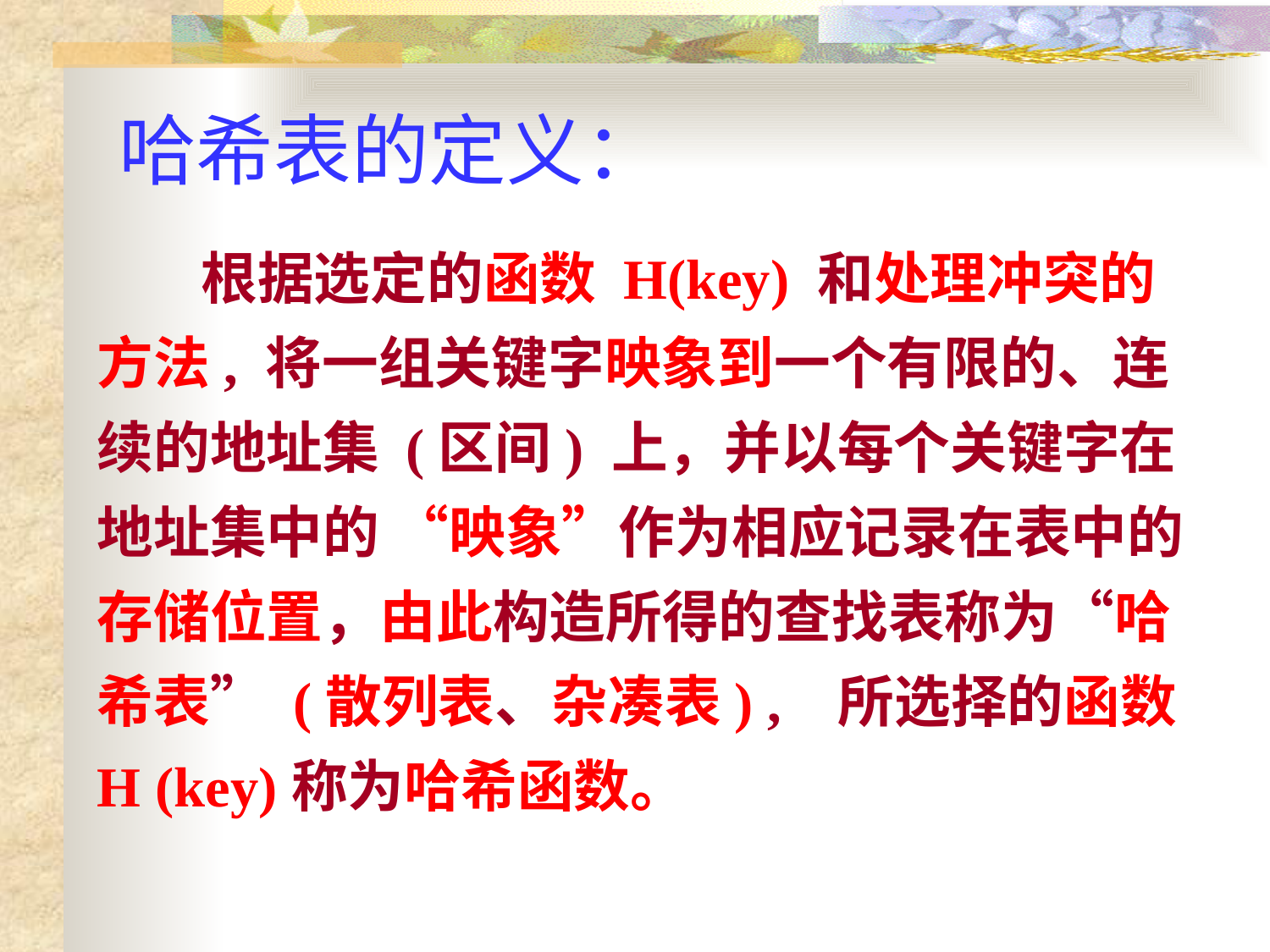

哈希表的定义：
       根据选定的函数 H(key) 和处理冲突的方法, 将一组关键字映象到一个有限的、连续的地址集 (区间) 上，并以每个关键字在地址集中的 “映象”作为相应记录在表中的存储位置，由此构造所得的查找表称为“哈希表” (散列表、杂凑表) ,   所选择的函数H (key)称为哈希函数。